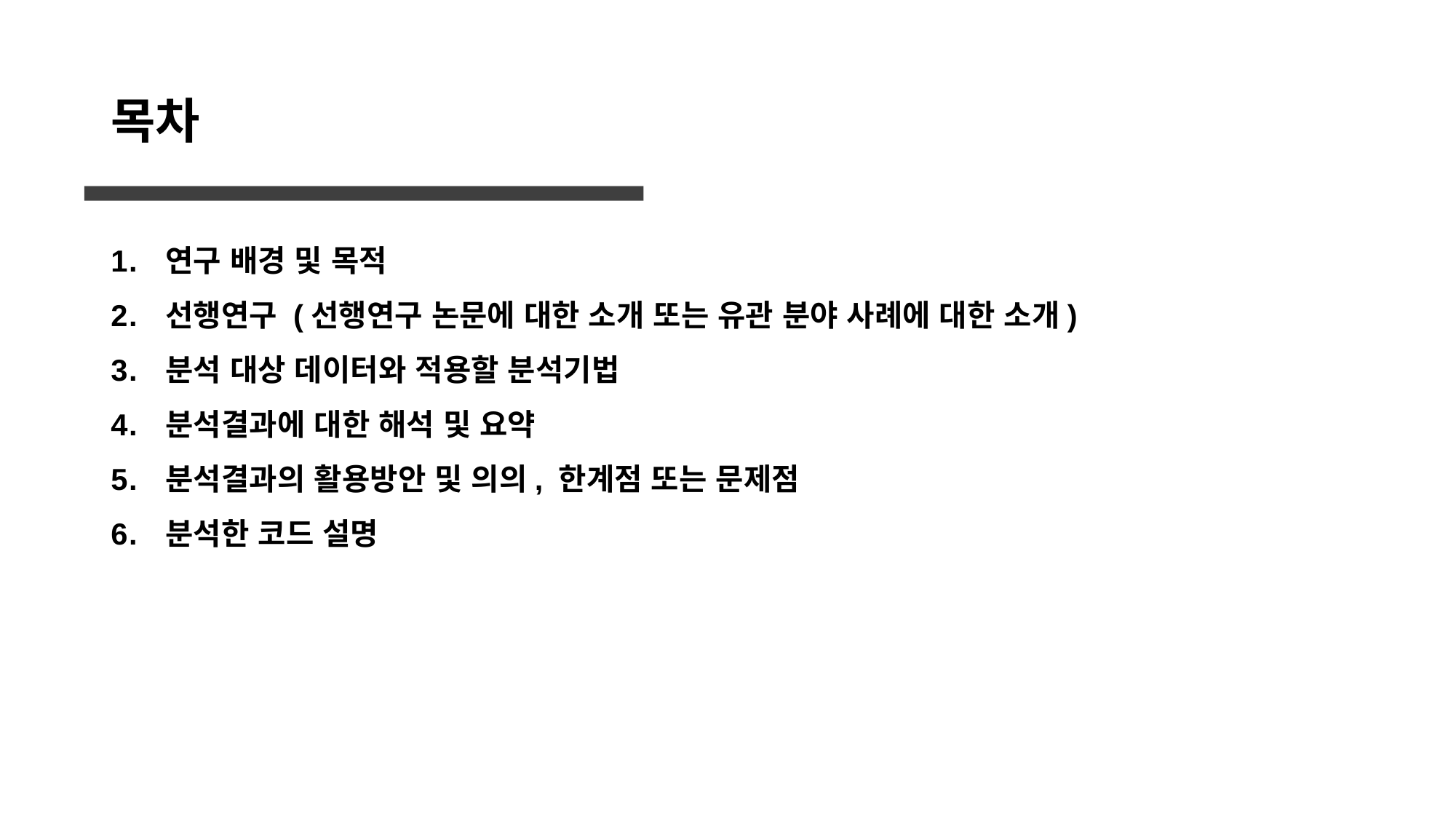

# 목차
연구 배경 및 목적
선행연구 (선행연구 논문에 대한 소개 또는 유관 분야 사례에 대한 소개)
분석 대상 데이터와 적용할 분석기법
분석결과에 대한 해석 및 요약
분석결과의 활용방안 및 의의, 한계점 또는 문제점
분석한 코드 설명